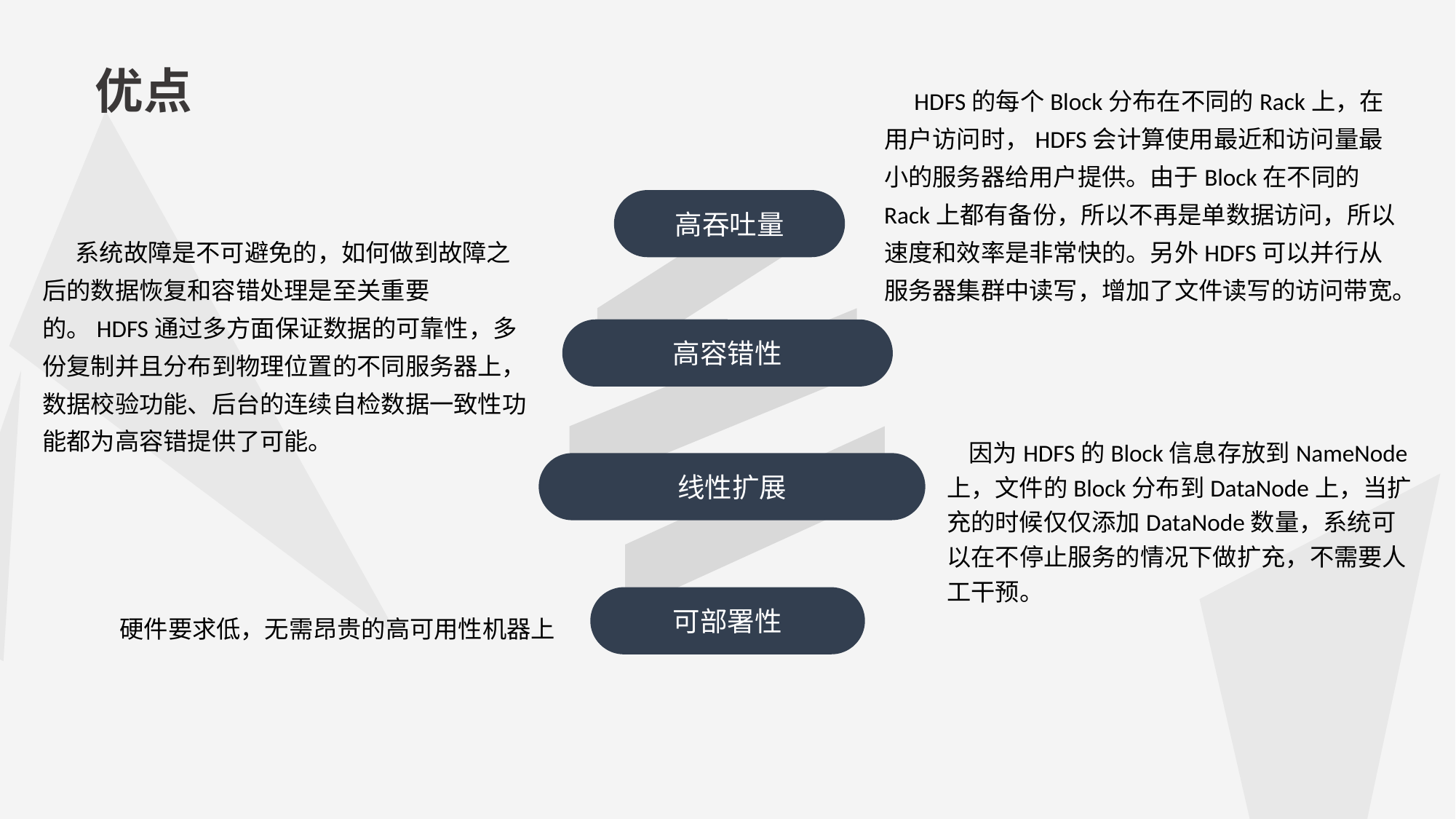

优点
　HDFS的每个Block分布在不同的Rack上，在用户访问时，HDFS会计算使用最近和访问量最小的服务器给用户提供。由于Block在不同的Rack上都有备份，所以不再是单数据访问，所以速度和效率是非常快的。另外HDFS可以并行从服务器集群中读写，增加了文件读写的访问带宽。

高吞吐量

高容错性

线性扩展
可部署性
     系统故障是不可避免的，如何做到故障之后的数据恢复和容错处理是至关重要的。HDFS通过多方面保证数据的可靠性，多份复制并且分布到物理位置的不同服务器上，数据校验功能、后台的连续自检数据一致性功能都为高容错提供了可能。
   因为HDFS的Block信息存放到NameNode上，文件的Block分布到DataNode上，当扩充的时候仅仅添加DataNode数量，系统可以在不停止服务的情况下做扩充，不需要人工干预。

硬件要求低，无需昂贵的高可用性机器上